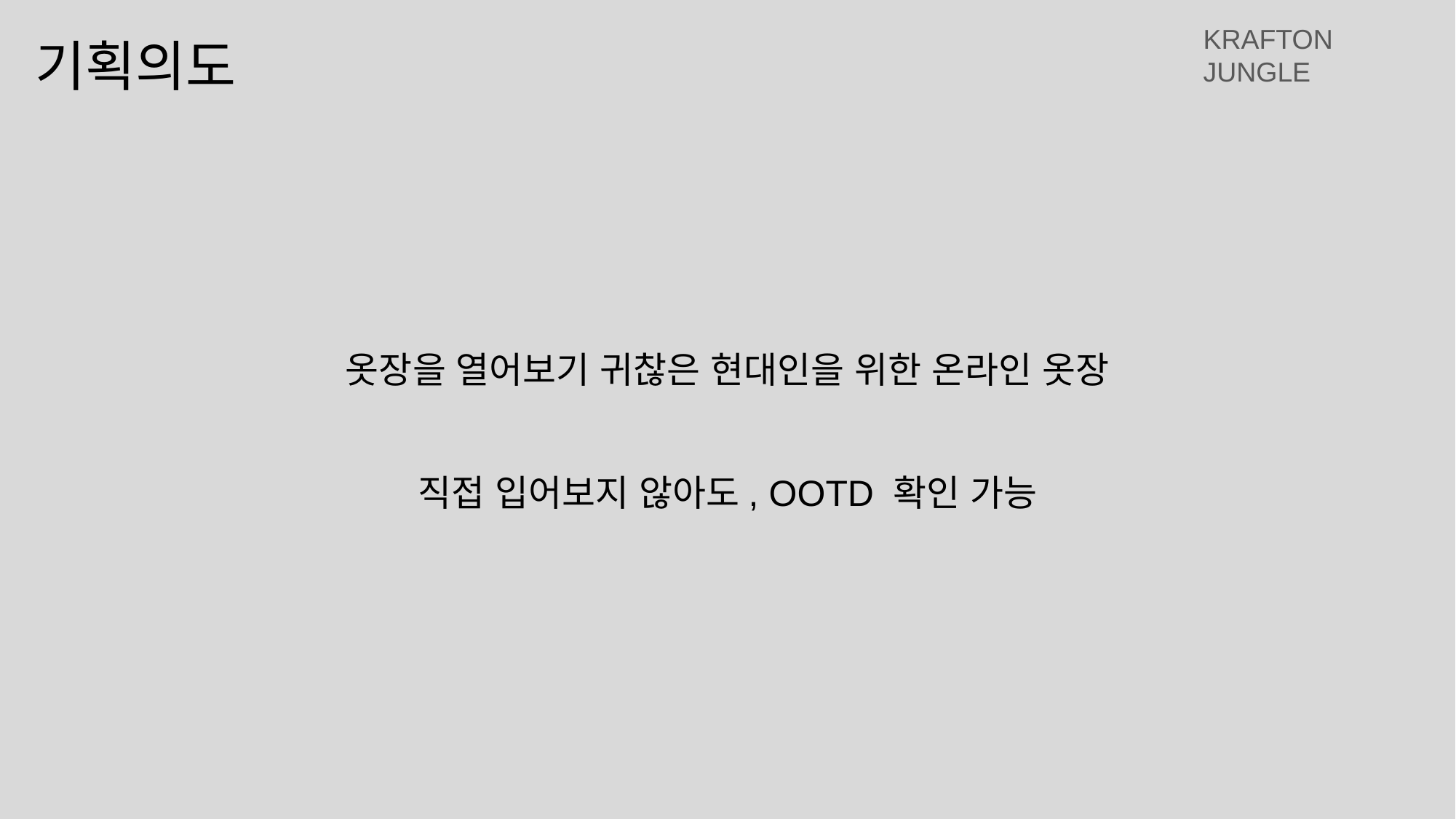

# 기획의도
KRAFTON JUNGLE
옷장을 열어보기 귀찮은 현대인을 위한 온라인 옷장
직접 입어보지 않아도, OOTD 확인 가능